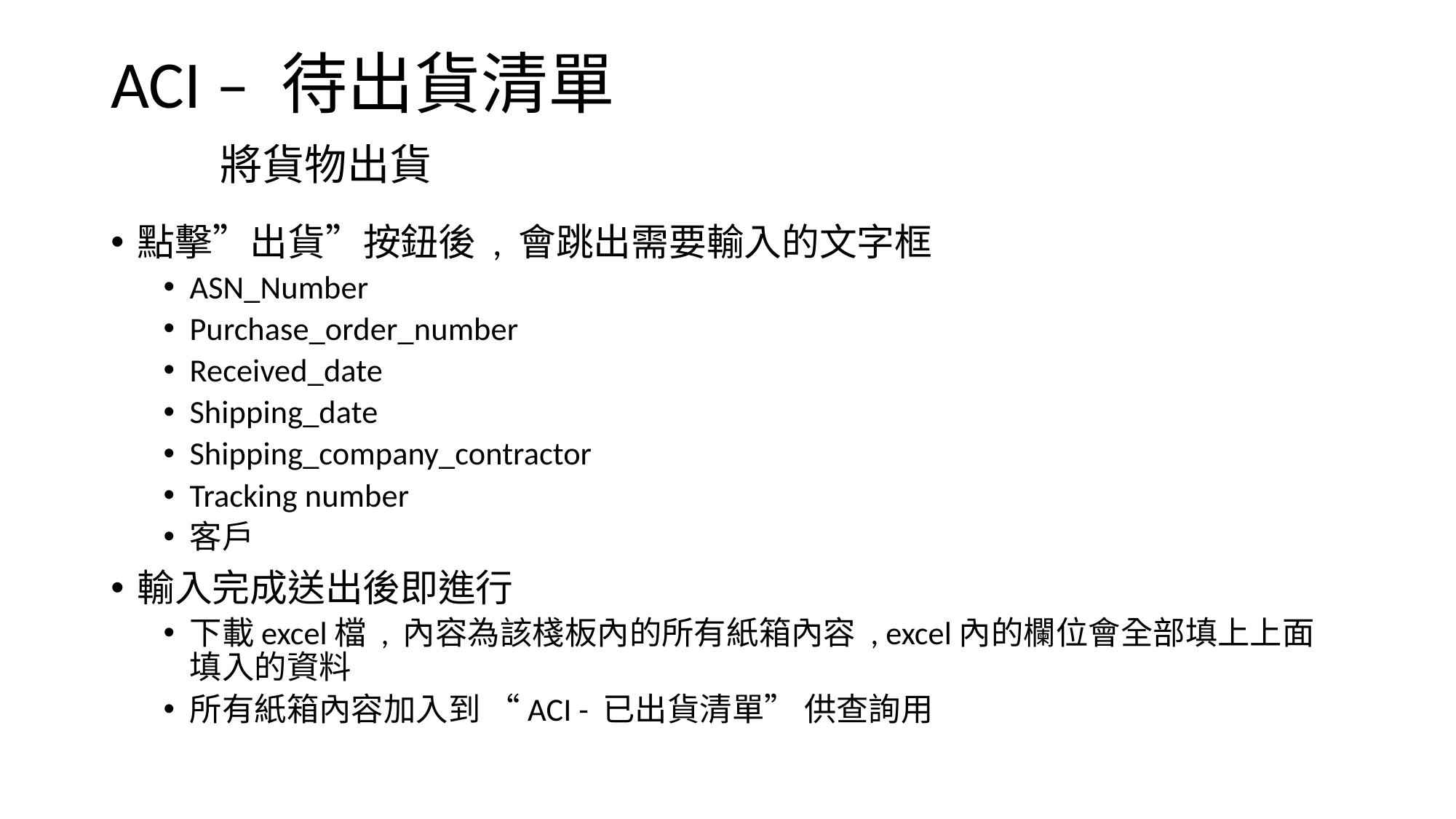

# ACI – 待出貨清單 將貨物出貨
點擊”出貨”按鈕後 , 會跳出需要輸入的文字框
ASN_Number
Purchase_order_number
Received_date
Shipping_date
Shipping_company_contractor
Tracking number
客戶
輸入完成送出後即進行
下載excel檔 , 內容為該棧板內的所有紙箱內容 , excel內的欄位會全部填上上面填入的資料
所有紙箱內容加入到 “ACI - 已出貨清單” 供查詢用